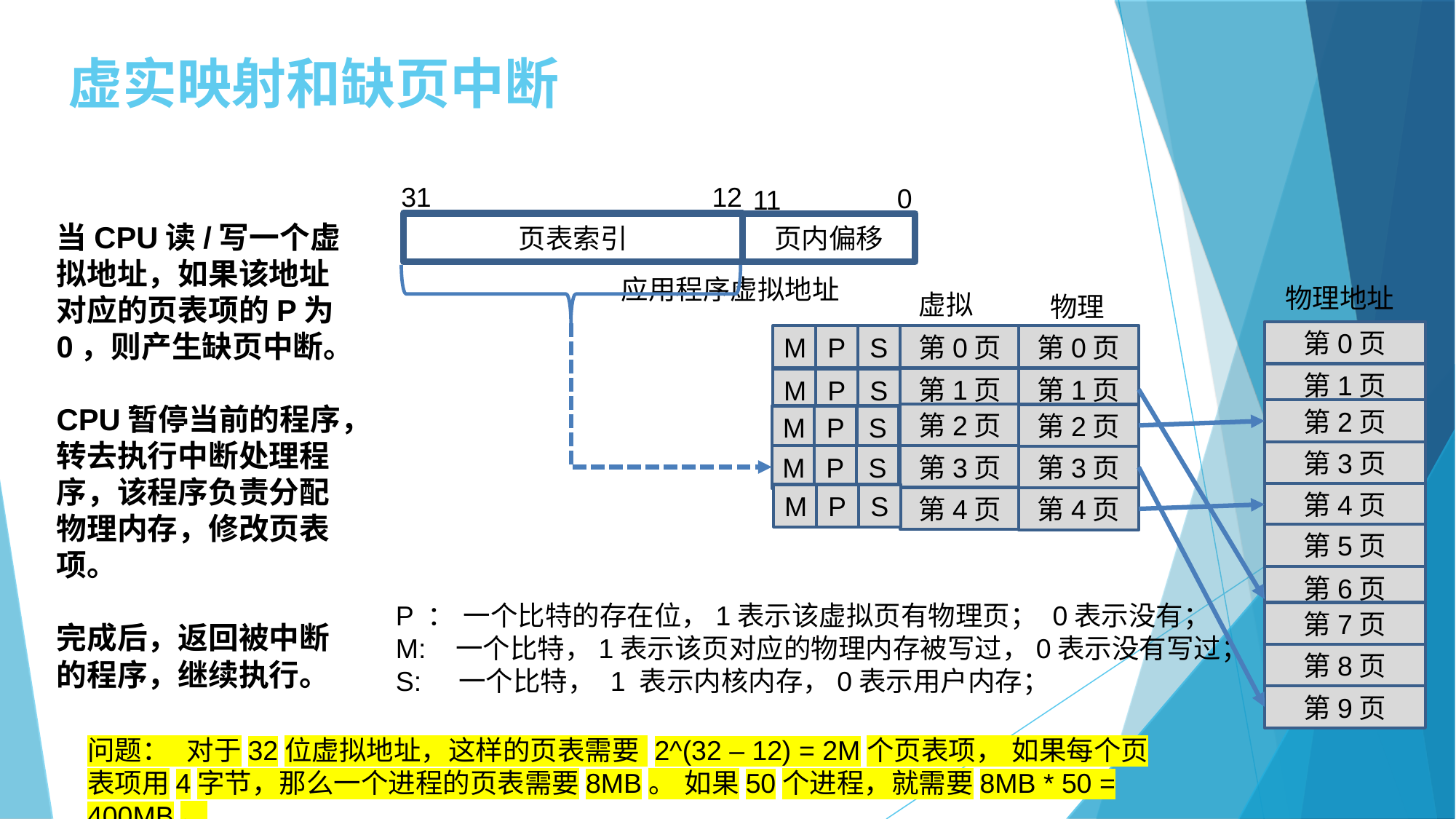

虚实映射和缺页中断
31
12
0
11
当CPU读/写一个虚拟地址，如果该地址对应的页表项的P为0，则产生缺页中断。

CPU暂停当前的程序，转去执行中断处理程序，该程序负责分配物理内存，修改页表项。

完成后，返回被中断的程序，继续执行。

页表索引
页内偏移
应用程序虚拟地址
物理地址
虚拟
物理
第0页
M
P
S
第0页
第0页
第1页
第1页
第1页
M
P
S
第2页
第2页
第2页
M
P
S
第3页
第3页
M
P
S
第3页
第4页
M
P
S
第4页
第4页
第5页
第6页
第7页
第8页
第9页
P ： 一个比特的存在位，1表示该虚拟页有物理页； 0表示没有；
M:   一个比特，1表示该页对应的物理内存被写过，0表示没有写过；
S:    一个比特， 1 表示内核内存，0表示用户内存；
问题：  对于32位虚拟地址，这样的页表需要 2^(32 – 12) = 2M个页表项， 如果每个页表项用4字节，那么一个进程的页表需要8MB。 如果50个进程，就需要8MB * 50 = 400MB。